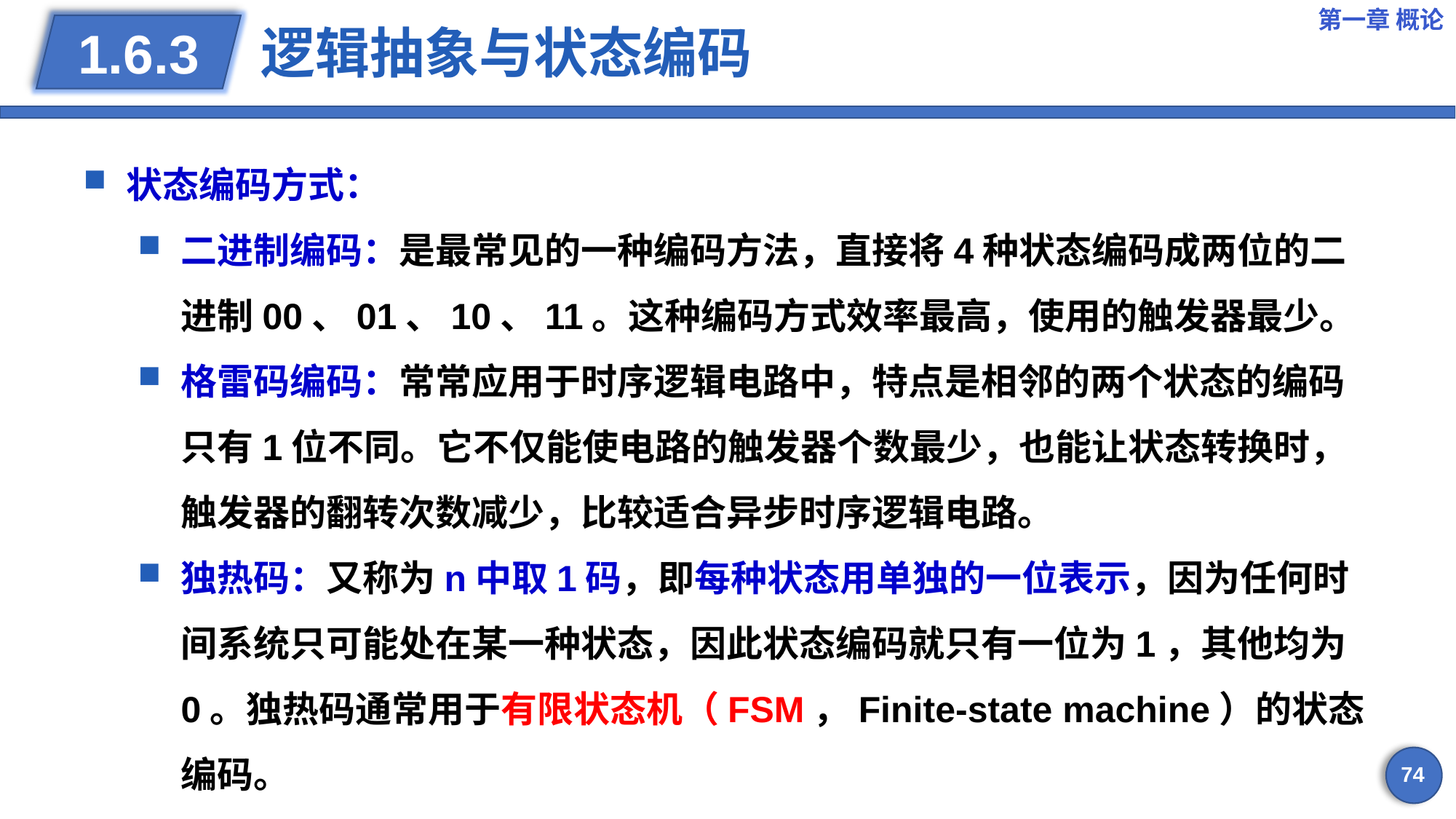

第一章 概论
# 逻辑抽象与状态编码
1.6.3
状态编码方式：
二进制编码：是最常见的一种编码方法，直接将4种状态编码成两位的二进制00、01、10、11。这种编码方式效率最高，使用的触发器最少。
格雷码编码：常常应用于时序逻辑电路中，特点是相邻的两个状态的编码只有1位不同。它不仅能使电路的触发器个数最少，也能让状态转换时，触发器的翻转次数减少，比较适合异步时序逻辑电路。
独热码：又称为n中取1码，即每种状态用单独的一位表示，因为任何时间系统只可能处在某一种状态，因此状态编码就只有一位为1，其他均为0。独热码通常用于有限状态机（FSM，Finite-state machine）的状态编码。
74